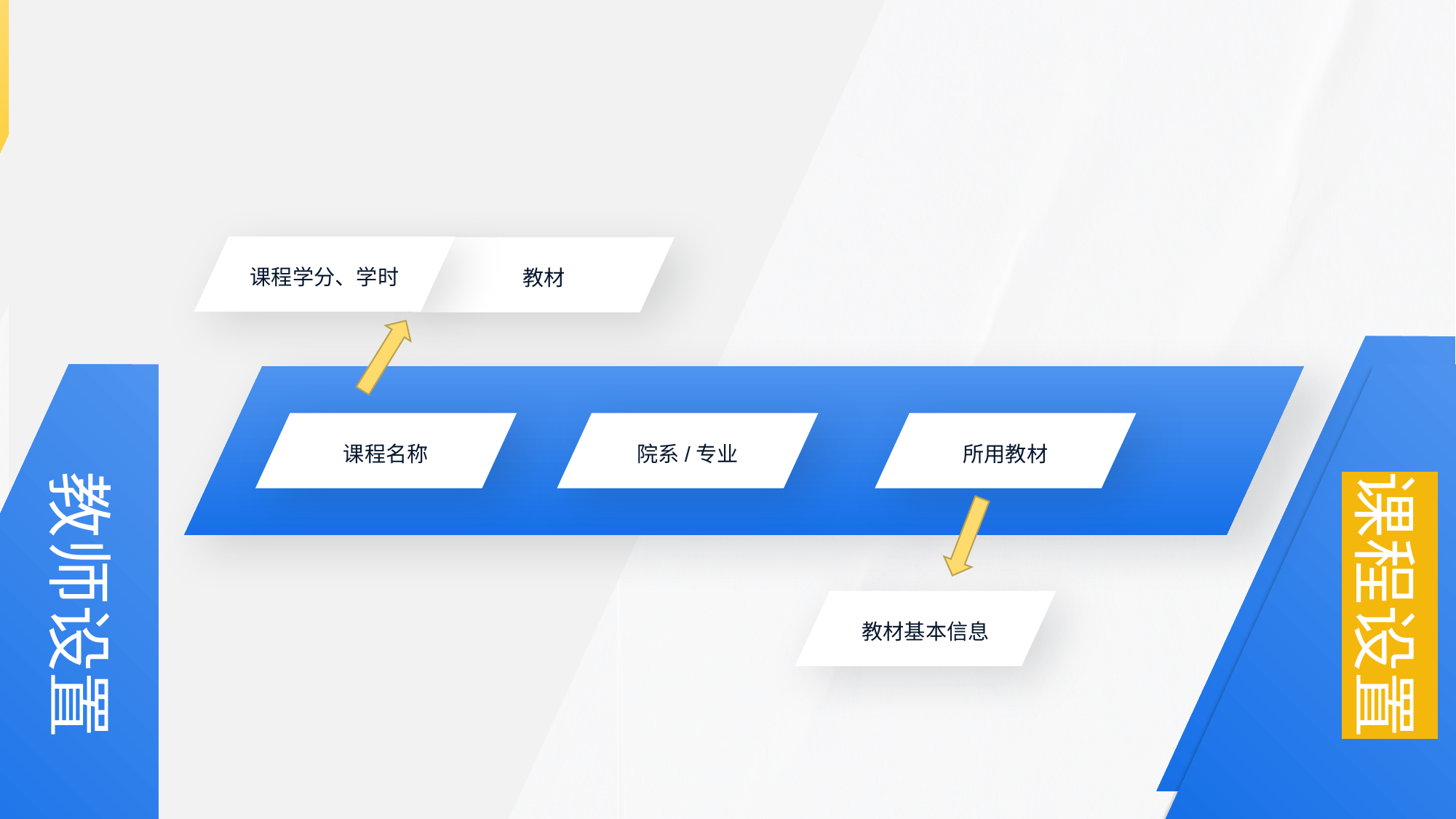

教师设置

课程设置

院系设置

课程学分、学时
教材

0

课程名称
院系/专业
所用教材

教材基本信息